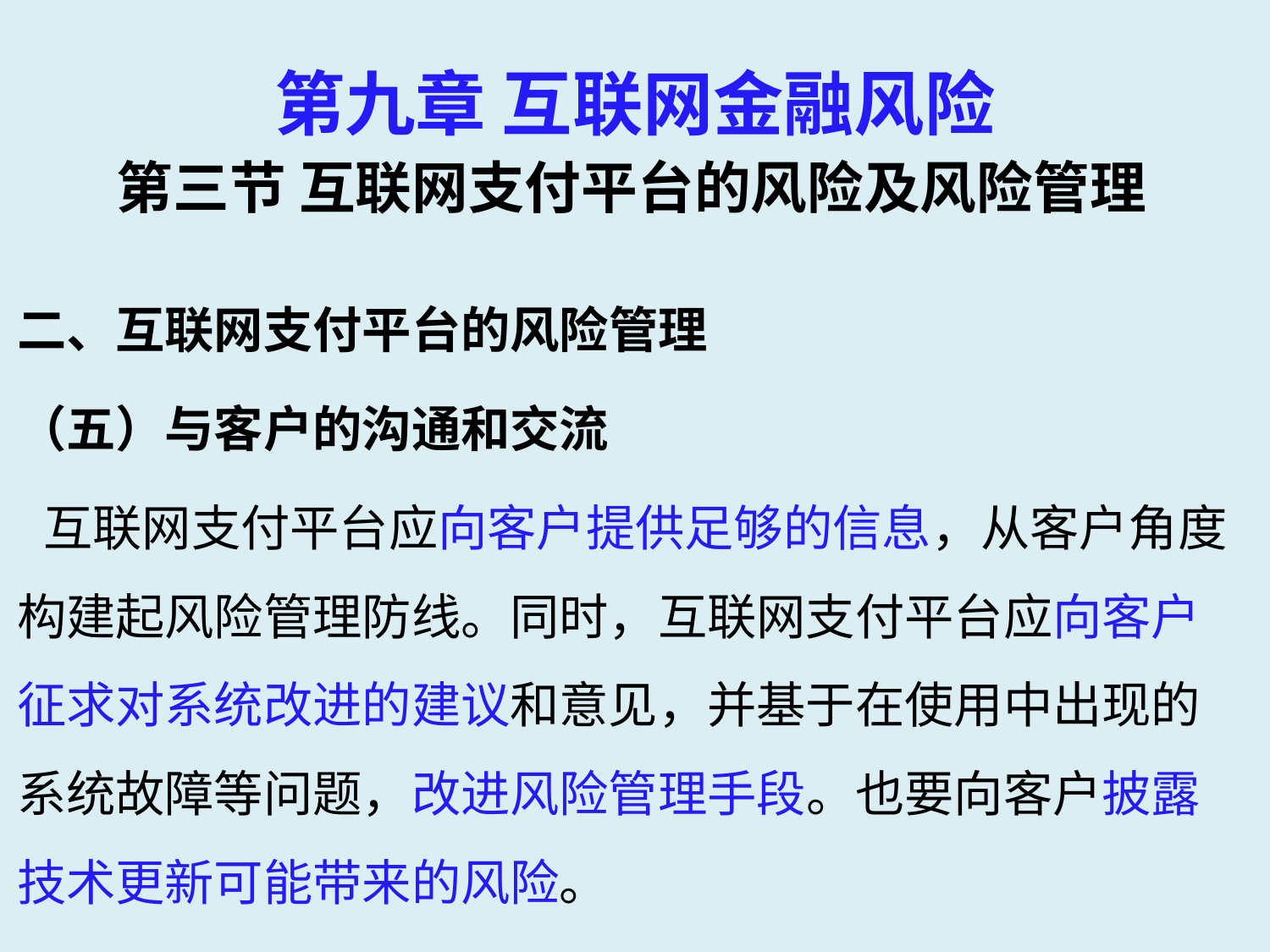

# 第九章 互联网金融风险
第三节 互联网支付平台的风险及风险管理

二、互联网支付平台的风险管理
（五）与客户的沟通和交流
  互联网支付平台应向客户提供足够的信息，从客户角度构建起风险管理防线。同时，互联网支付平台应向客户征求对系统改进的建议和意见，并基于在使用中出现的系统故障等问题，改进风险管理手段。也要向客户披露技术更新可能带来的风险。
38